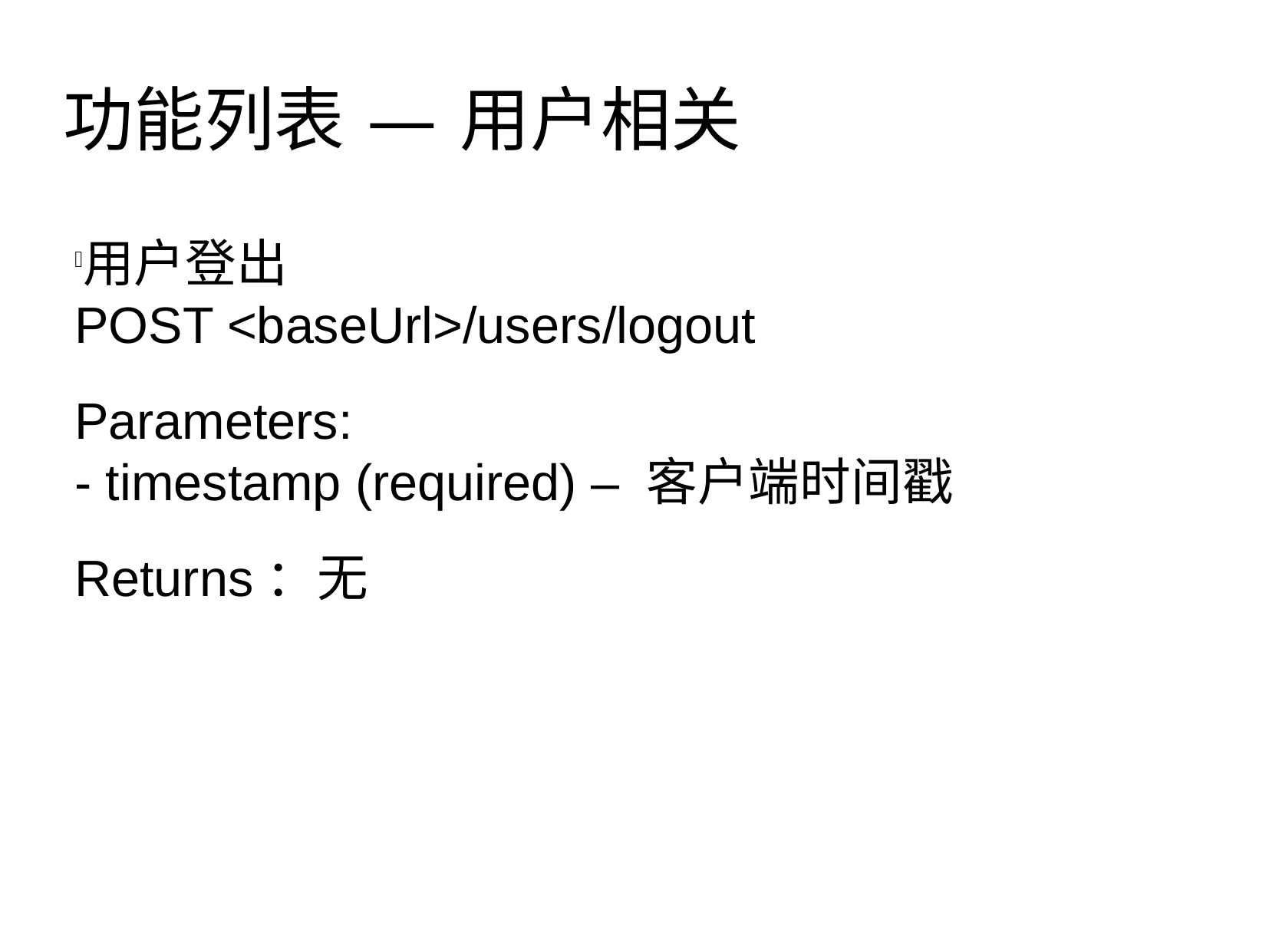

功能列表 — 用户相关
用户登出
POST <baseUrl>/users/logout

Parameters:
- timestamp (required) – 客户端时间戳

Returns：无